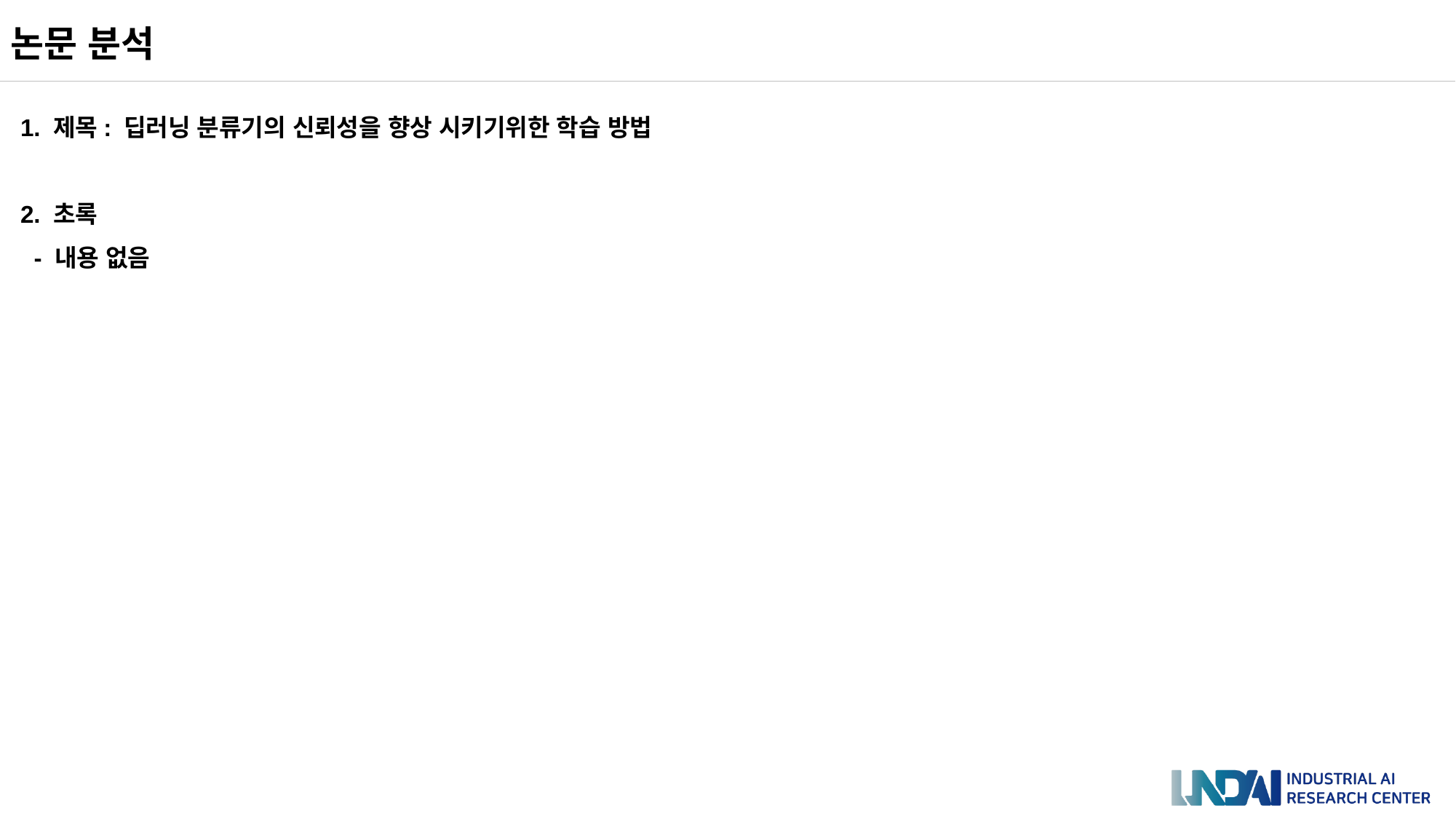

논문 분석
1. 제목: 딥러닝 분류기의 신뢰성을 향상 시키기위한 학습 방법

2. 초록
  - 내용 없음